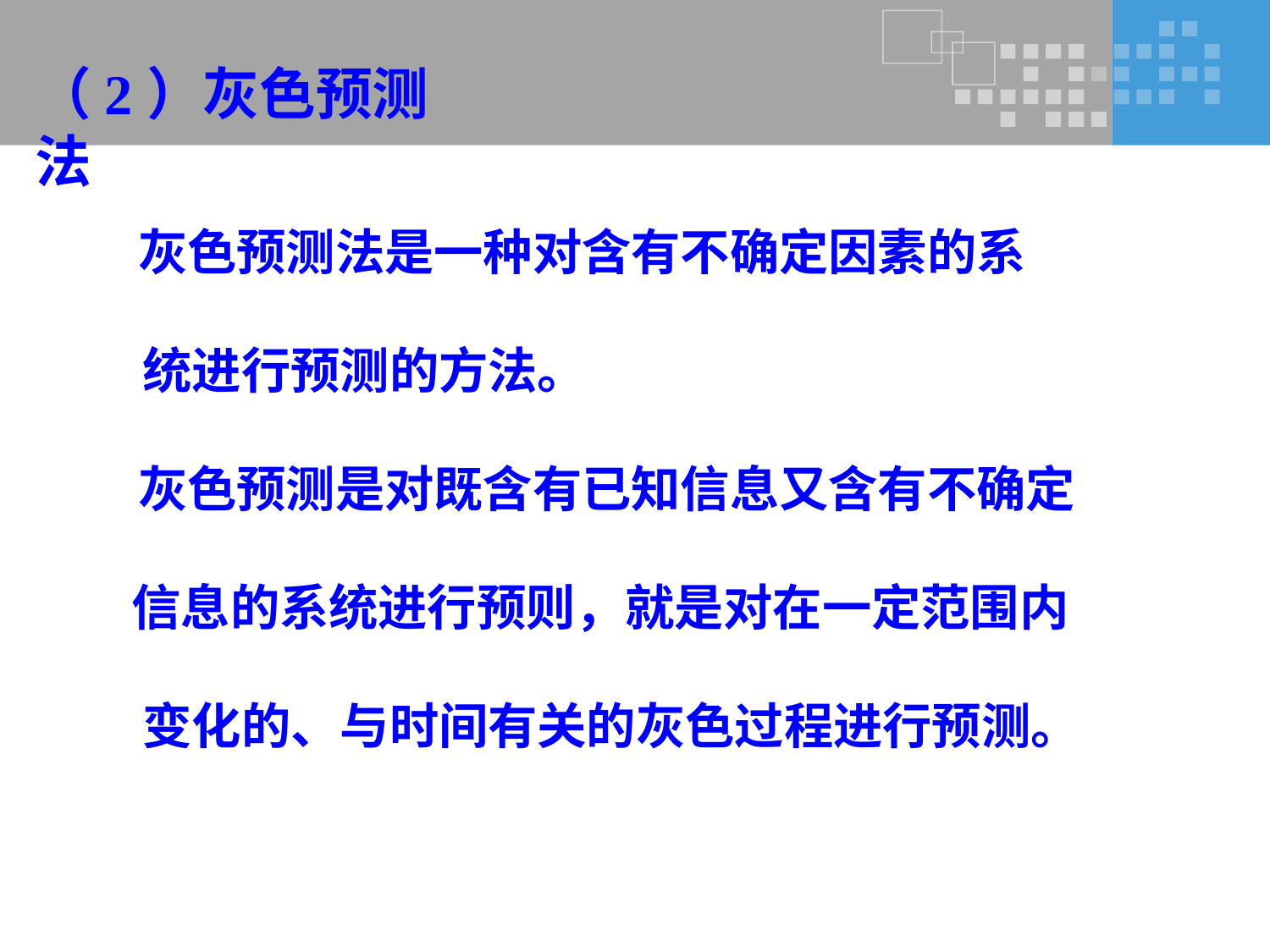

（2）灰色预测法
  灰色预测法是一种对含有不确定因素的系

    统进行预测的方法。

  灰色预测是对既含有已知信息又含有不确定

   信息的系统进行预则，就是对在一定范围内

    变化的、与时间有关的灰色过程进行预测。